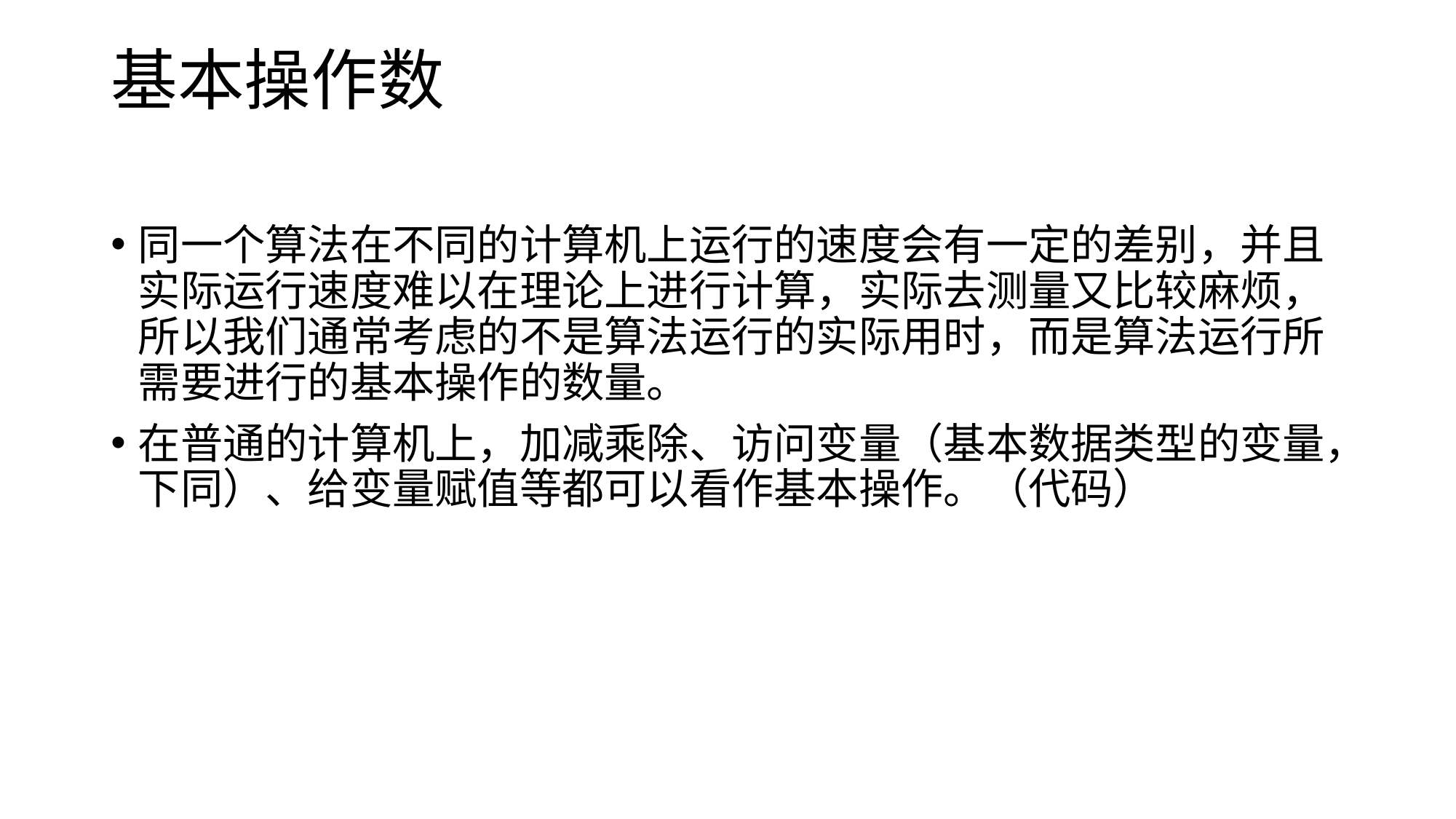

# 基本操作数
同一个算法在不同的计算机上运行的速度会有一定的差别，并且实际运行速度难以在理论上进行计算，实际去测量又比较麻烦，所以我们通常考虑的不是算法运行的实际用时，而是算法运行所需要进行的基本操作的数量。
在普通的计算机上，加减乘除、访问变量（基本数据类型的变量，下同）、给变量赋值等都可以看作基本操作。（代码）